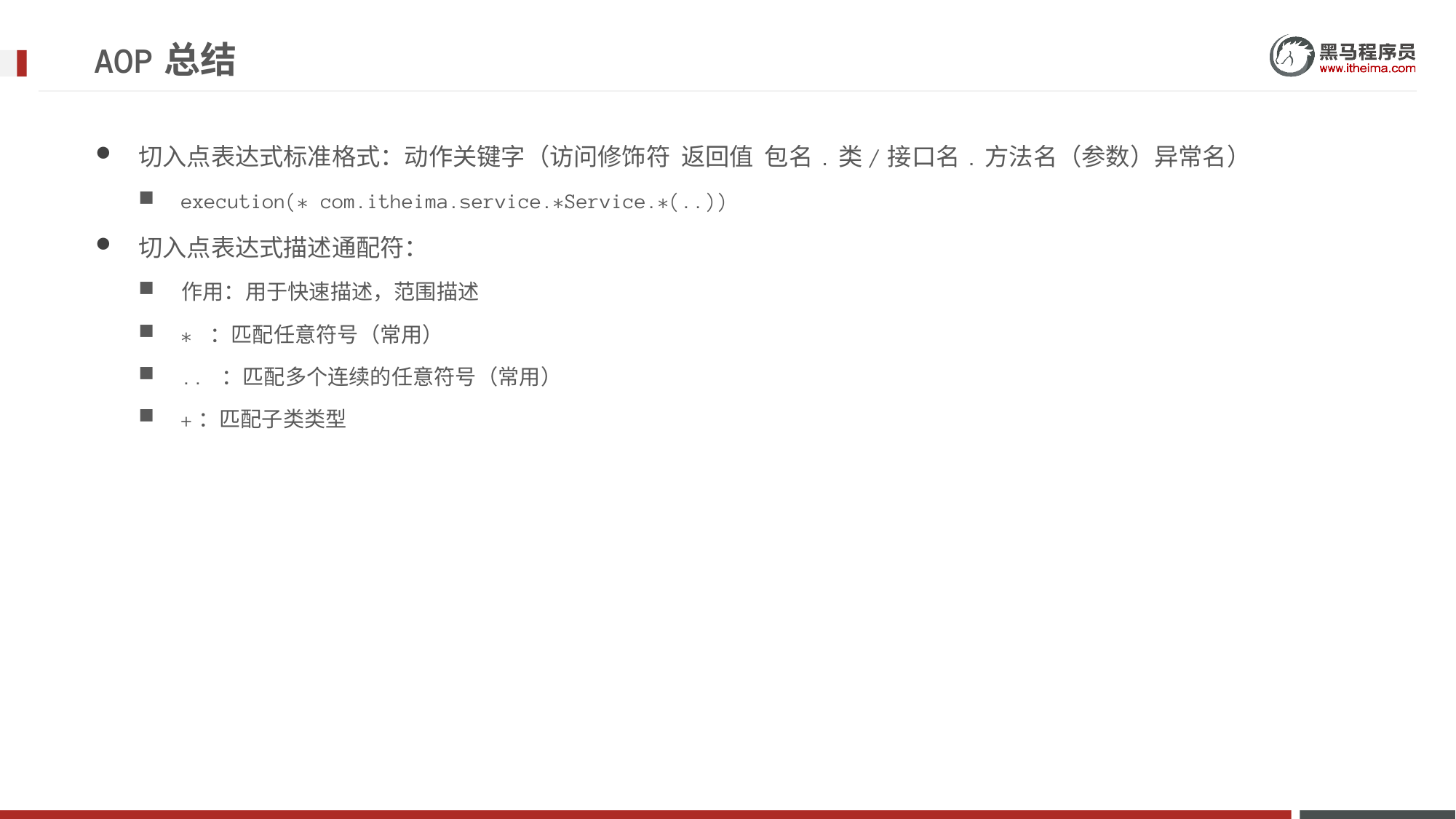

AOP总结
切入点表达式标准格式：动作关键字（访问修饰符  返回值  包名.类/接口名.方法名（参数）异常名）
execution(* com.itheima.service.*Service.*(..))
切入点表达式描述通配符：
作用：用于快速描述，范围描述
* ：匹配任意符号（常用）
.. ：匹配多个连续的任意符号（常用）
+：匹配子类类型